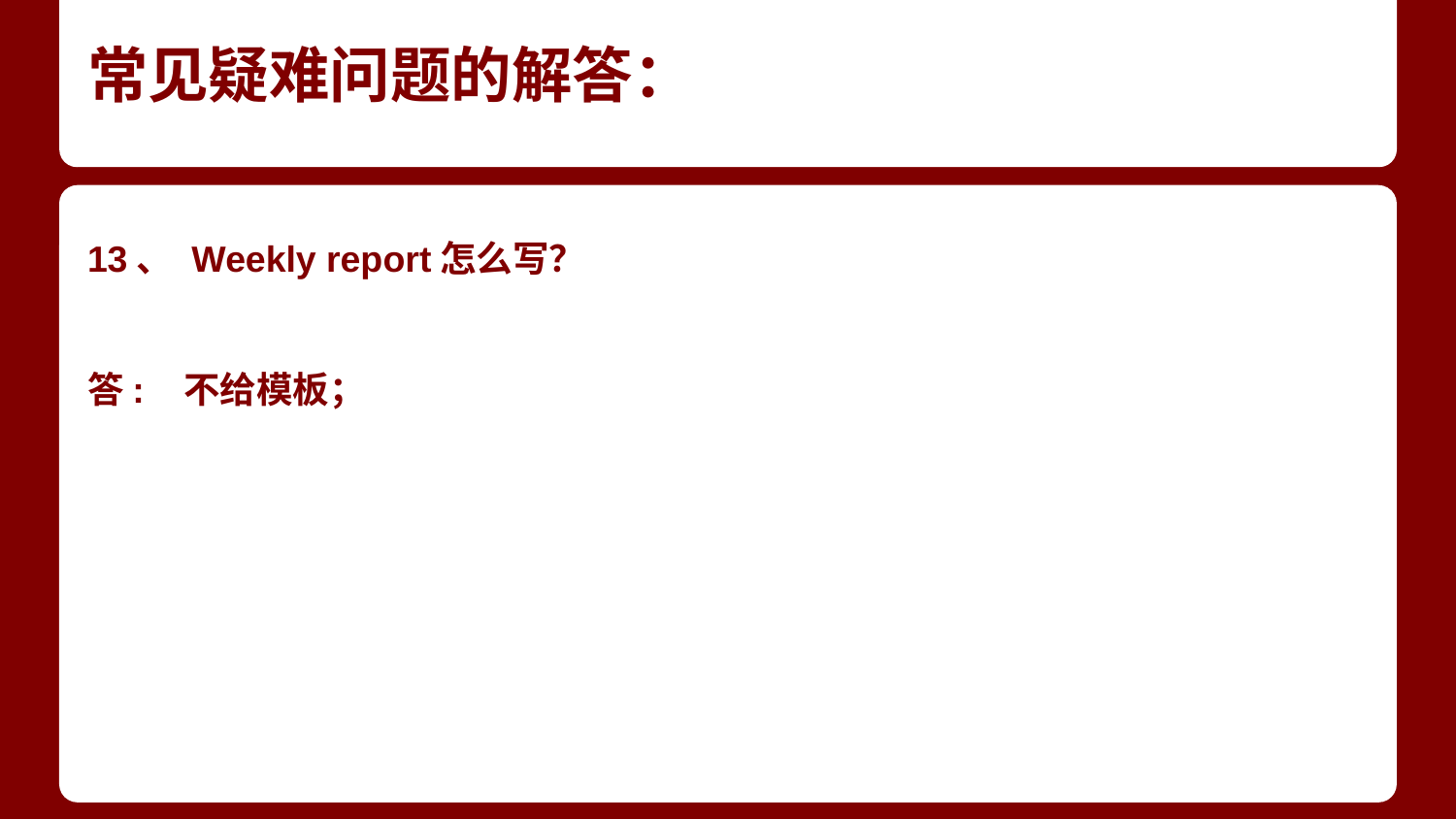

# 常见疑难问题的解答：
13、 Weekly report怎么写？

答:   不给模板；